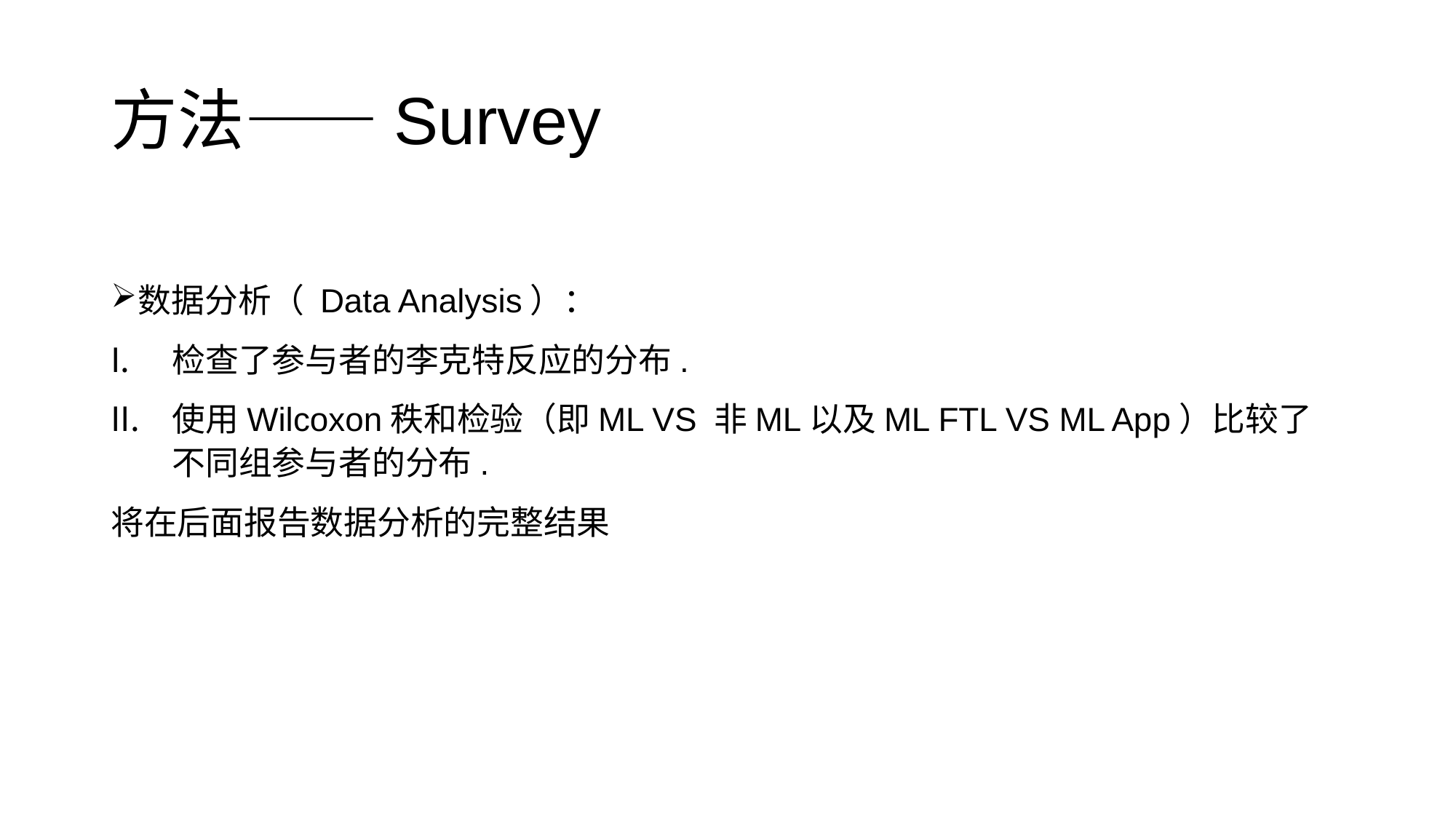

# 方法——Survey
数据分析（ Data Analysis）：
检查了参与者的李克特反应的分布.
使用Wilcoxon秩和检验（即ML VS 非ML以及ML FTL VS ML App）比较了不同组参与者的分布.
将在后面报告数据分析的完整结果